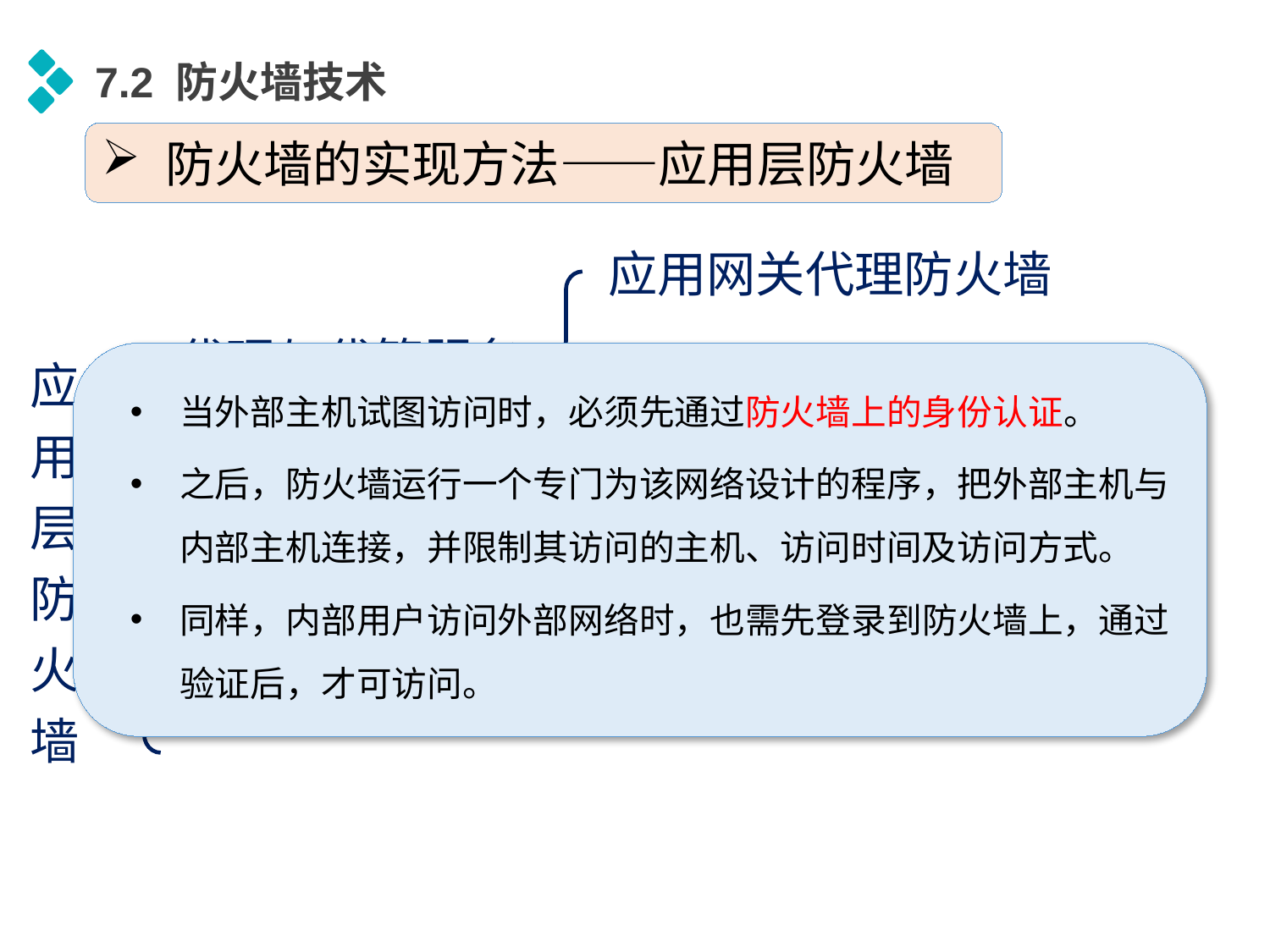

7.2 防火墙技术

防火墙的实现方法——应用层防火墙
应用网关代理防火墙

应用层防火墙
代理与代管服务
当外部主机试图访问时，必须先通过防火墙上的身份认证。
之后，防火墙运行一个专门为该网络设计的程序，把外部主机与内部主机连接，并限制其访问的主机、访问时间及访问方式。
同样，内部用户访问外部网络时，也需先登录到防火墙上，通过验证后，才可访问。

地址扩充与地址保护